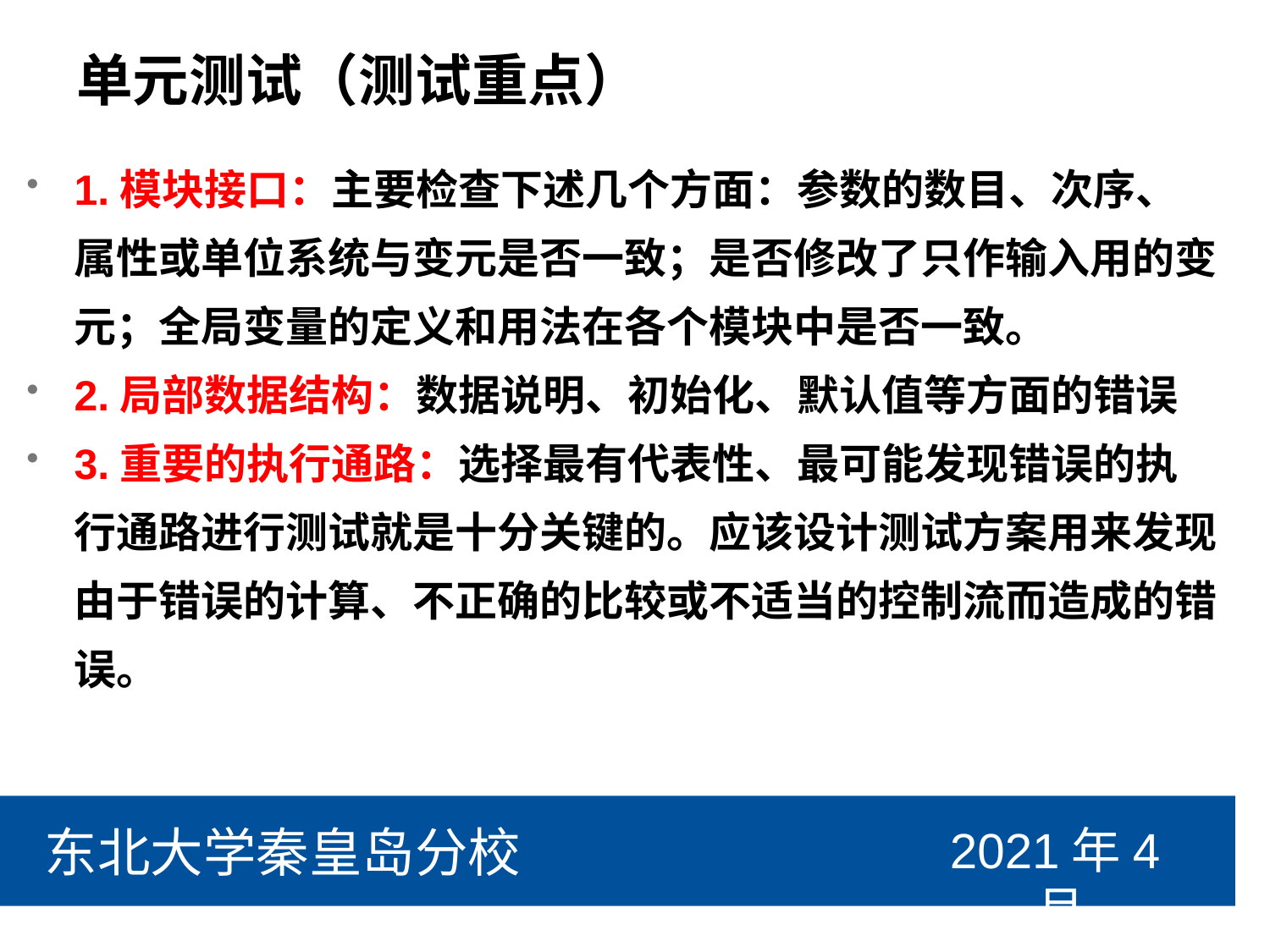

# 单元测试（测试重点）
1.模块接口：主要检查下述几个方面：参数的数目、次序、属性或单位系统与变元是否一致；是否修改了只作输入用的变元；全局变量的定义和用法在各个模块中是否一致。
2.局部数据结构：数据说明、初始化、默认值等方面的错误
3.重要的执行通路：选择最有代表性、最可能发现错误的执行通路进行测试就是十分关键的。应该设计测试方案用来发现由于错误的计算、不正确的比较或不适当的控制流而造成的错误。